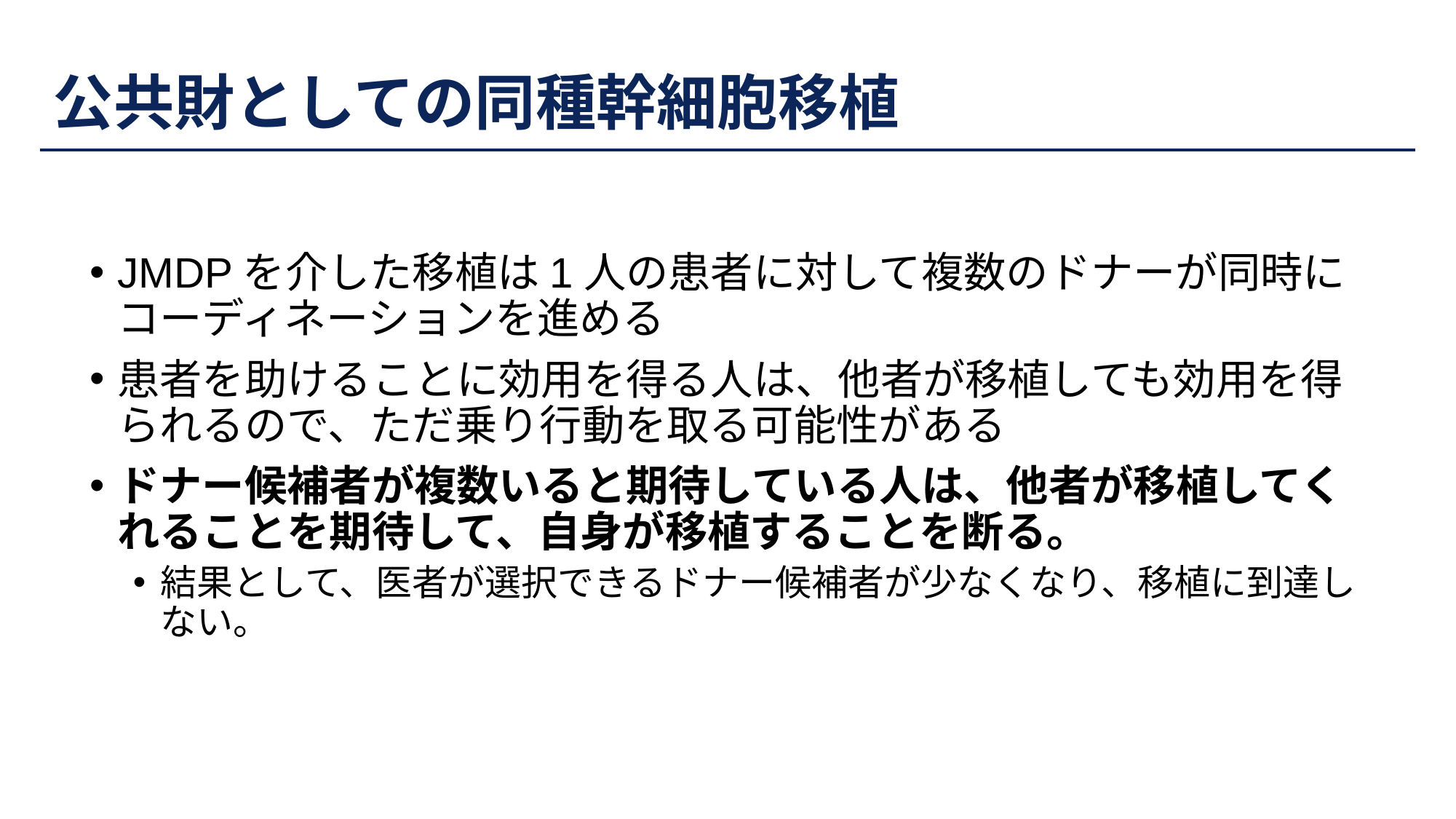

# 公共財としての同種幹細胞移植
JMDPを介した移植は1人の患者に対して複数のドナーが同時にコーディネーションを進める
患者を助けることに効用を得る人は、他者が移植しても効用を得られるので、ただ乗り行動を取る可能性がある
ドナー候補者が複数いると期待している人は、他者が移植してくれることを期待して、自身が移植することを断る。
結果として、医者が選択できるドナー候補者が少なくなり、移植に到達しない。